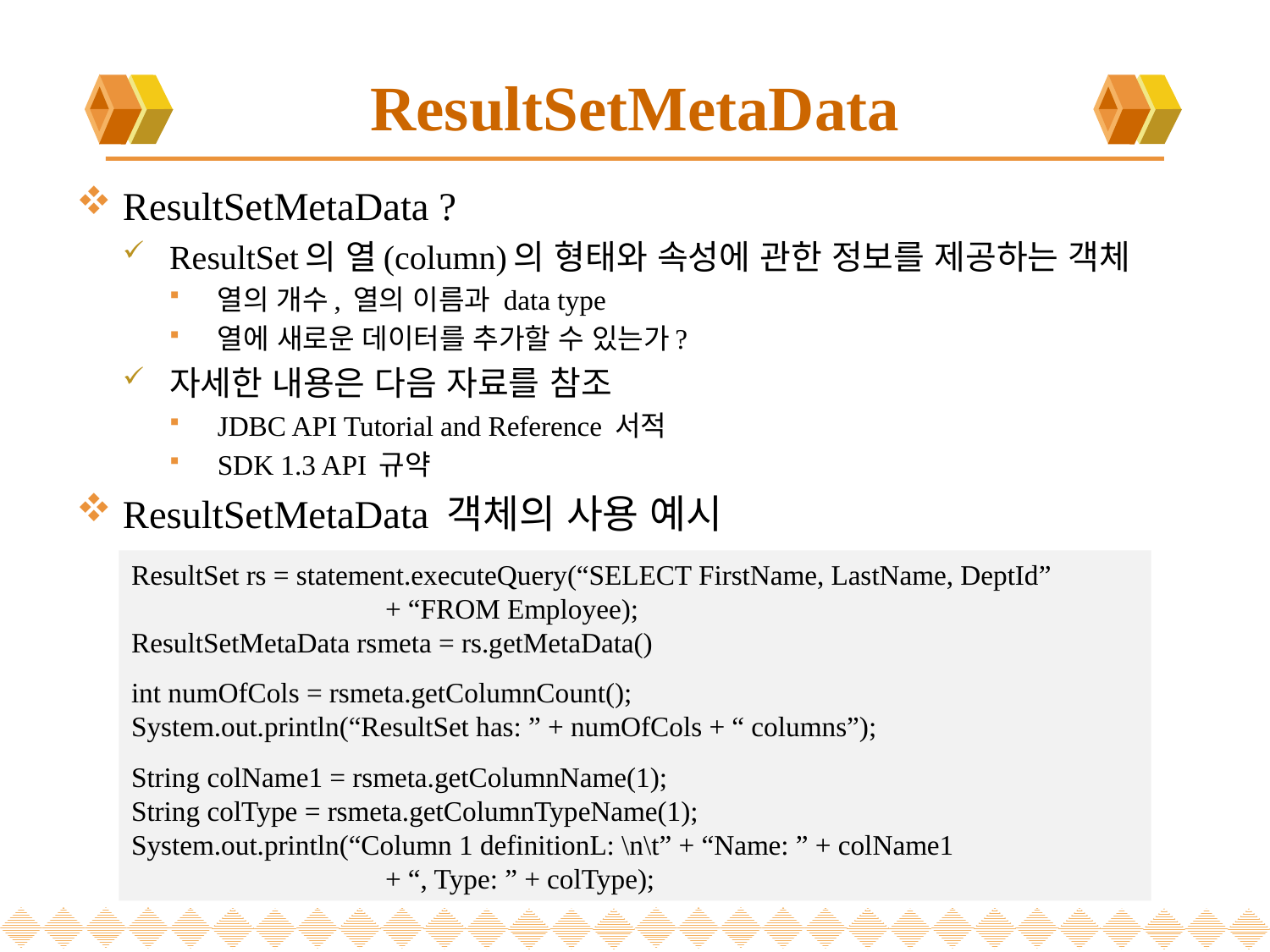

# ResultSetMetaData
ResultSetMetaData ?
ResultSet의 열(column)의 형태와 속성에 관한 정보를 제공하는 객체
열의 개수, 열의 이름과 data type
열에 새로운 데이터를 추가할 수 있는가?
자세한 내용은 다음 자료를 참조
JDBC API Tutorial and Reference 서적
SDK 1.3 API 규약
ResultSetMetaData 객체의 사용 예시

ResultSet rs = statement.executeQuery(“SELECT FirstName, LastName, DeptId”
		+ “FROM Employee);
ResultSetMetaData rsmeta = rs.getMetaData()

int numOfCols = rsmeta.getColumnCount();
System.out.println(“ResultSet has: ” + numOfCols + “ columns”);

String colName1 = rsmeta.getColumnName(1);
String colType = rsmeta.getColumnTypeName(1);
System.out.println(“Column 1 definitionL: \n\t” + “Name: ” + colName1
		+ “, Type: ” + colType);